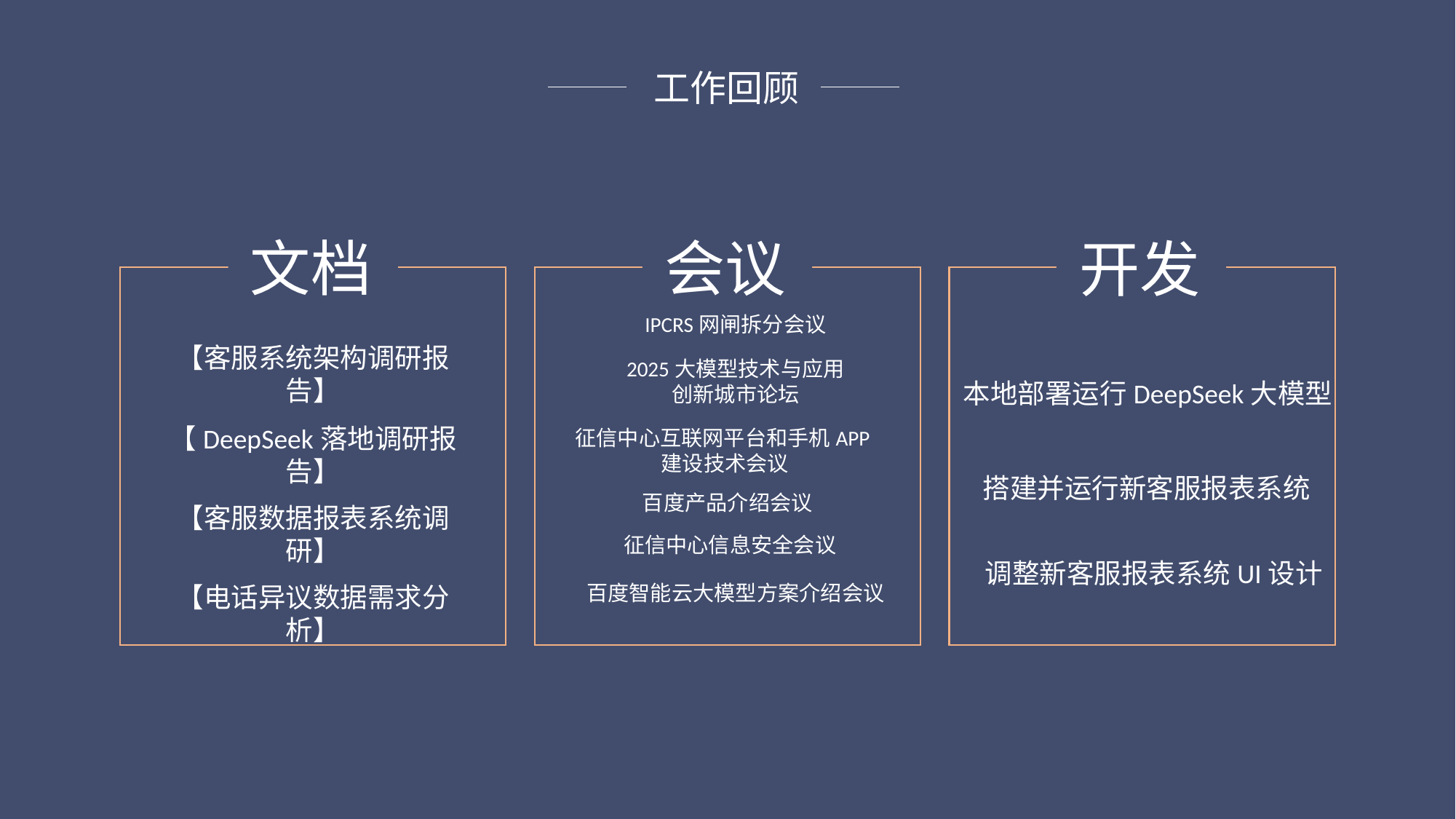

工作回顾
文档
会议
开发

IPCRS网闸拆分会议
【客服系统架构调研报告】
2025大模型技术与应用创新城市论坛
本地部署运行DeepSeek大模型
【DeepSeek落地调研报告】
征信中心互联网平台和手机APP建设技术会议
搭建并运行新客服报表系统
百度产品介绍会议
【客服数据报表系统调研】
征信中心信息安全会议
调整新客服报表系统UI设计
百度智能云大模型方案介绍会议
【电话异议数据需求分析】